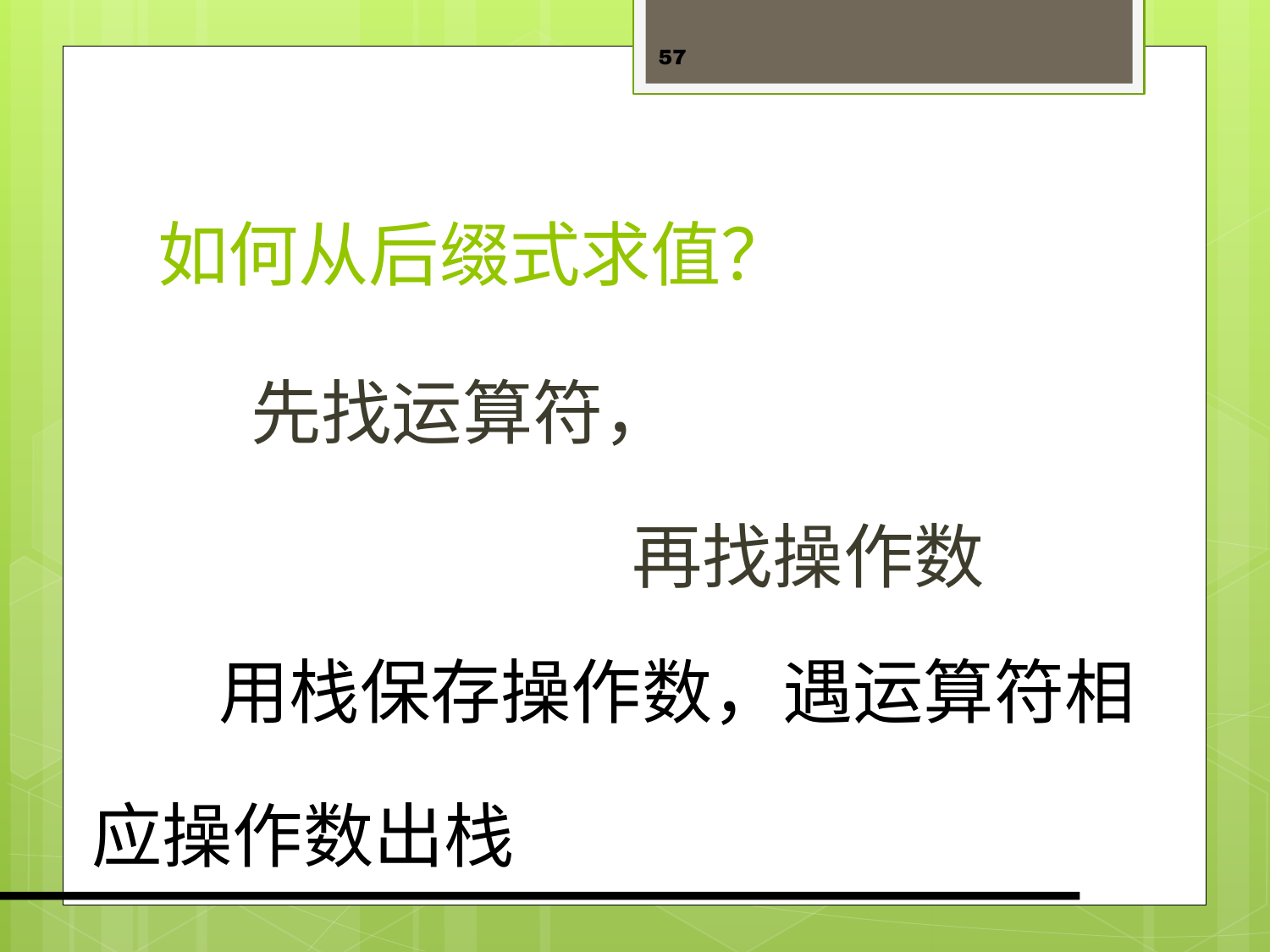

# 如何从后缀式求值？
		先找运算符，								再找操作数
		用栈保存操作数，遇运算符相应操作数出栈
57